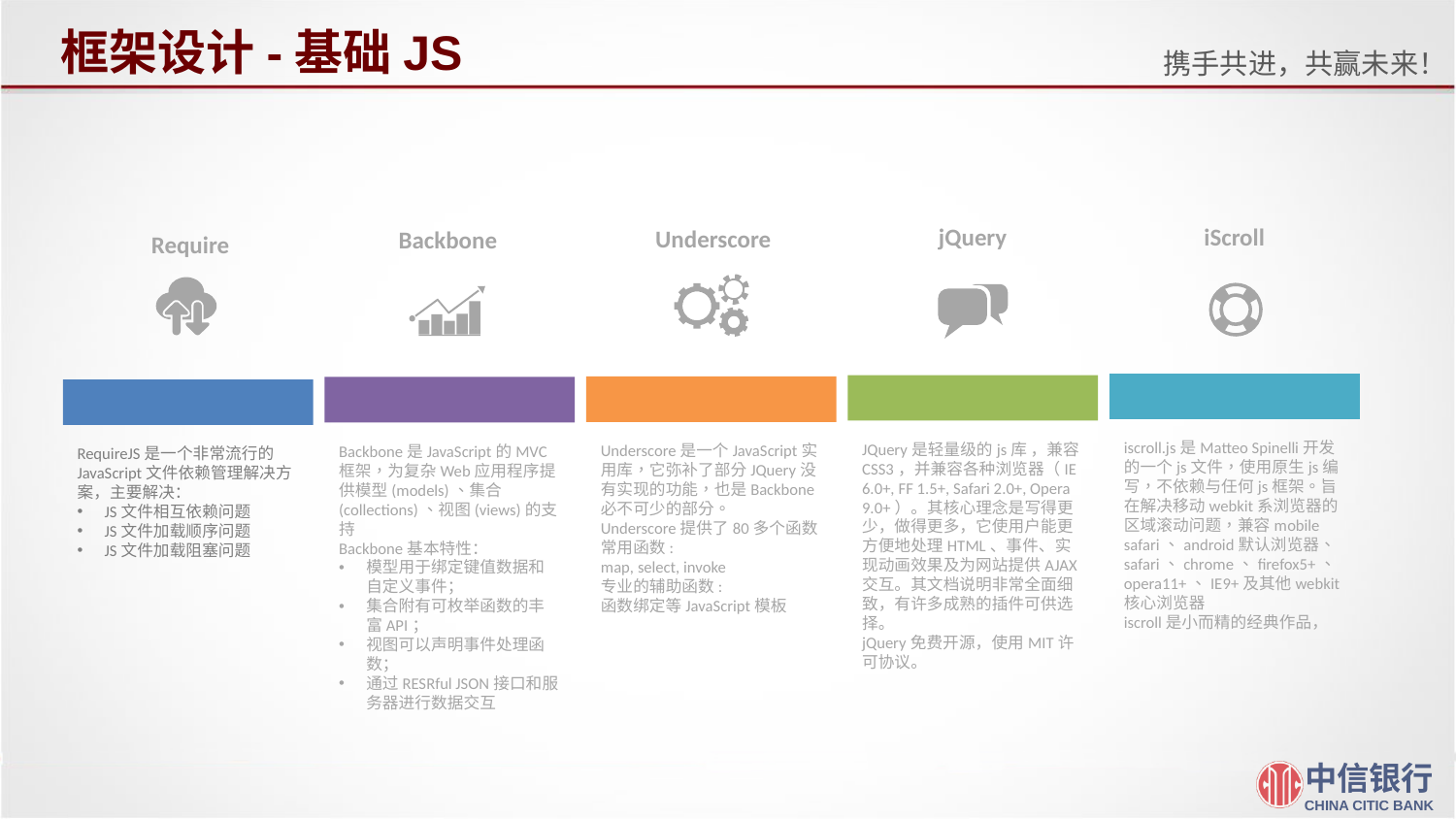

# 框架设计-基础JS
jQuery
iScroll
Underscore
Backbone
Require

iscroll.js是Matteo Spinelli开发的一个js文件，使用原生js编写，不依赖与任何js框架。旨在解决移动webkit系浏览器的区域滚动问题，兼容mobile safari、android默认浏览器、safari、chrome、firefox5+、opera11+、IE9+及其他webkit核心浏览器
iscroll是小而精的经典作品，
JQuery是轻量级的js库 ，兼容CSS3，并兼容各种浏览器（IE 6.0+, FF 1.5+, Safari 2.0+, Opera 9.0+）。其核心理念是写得更少，做得更多，它使用户能更方便地处理HTML、事件、实现动画效果及为网站提供AJAX交互。其文档说明非常全面细致，有许多成熟的插件可供选择。
jQuery免费开源，使用MIT许可协议。
Underscore是一个JavaScript实用库，它弥补了部分JQuery没有实现的功能，也是Backbone必不可少的部分。
Underscore提供了80多个函数常用函数:
map, select, invoke
专业的辅助函数:
函数绑定等JavaScript模板

Backbone是JavaScript的MVC框架，为复杂Web应用程序提供模型(models)、集合(collections)、视图(views)的支持
Backbone基本特性：
模型用于绑定键值数据和自定义事件；
集合附有可枚举函数的丰富API；
视图可以声明事件处理函数；
通过RESRful JSON接口和服务器进行数据交互

RequireJS是一个非常流行的JavaScript文件依赖管理解决方案，主要解决：
JS文件相互依赖问题
JS文件加载顺序问题
JS文件加载阻塞问题